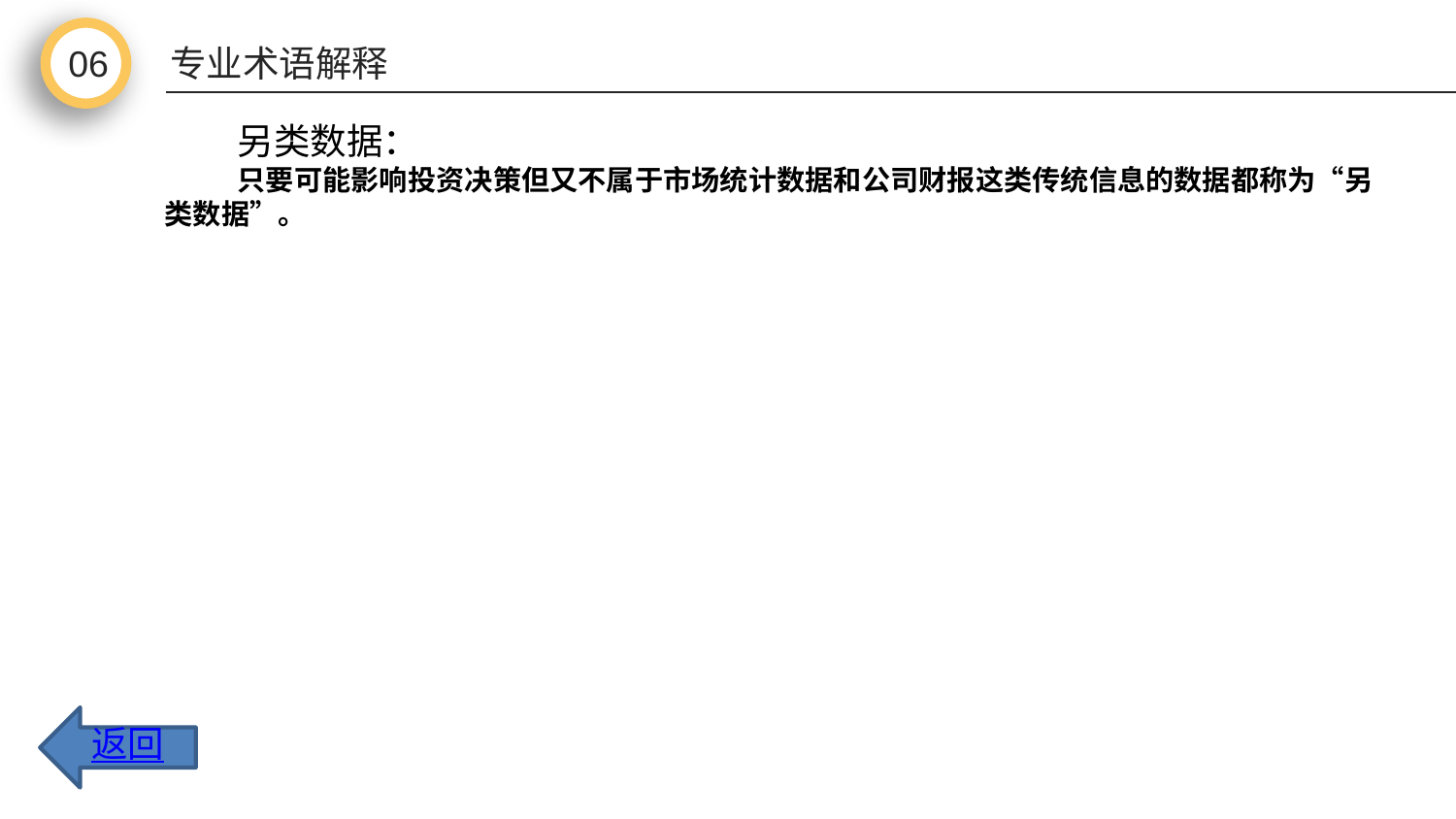

06
专业术语解释
另类数据：
只要可能影响投资决策但又不属于市场统计数据和公司财报这类传统信息的数据都称为“另类数据”。

返回